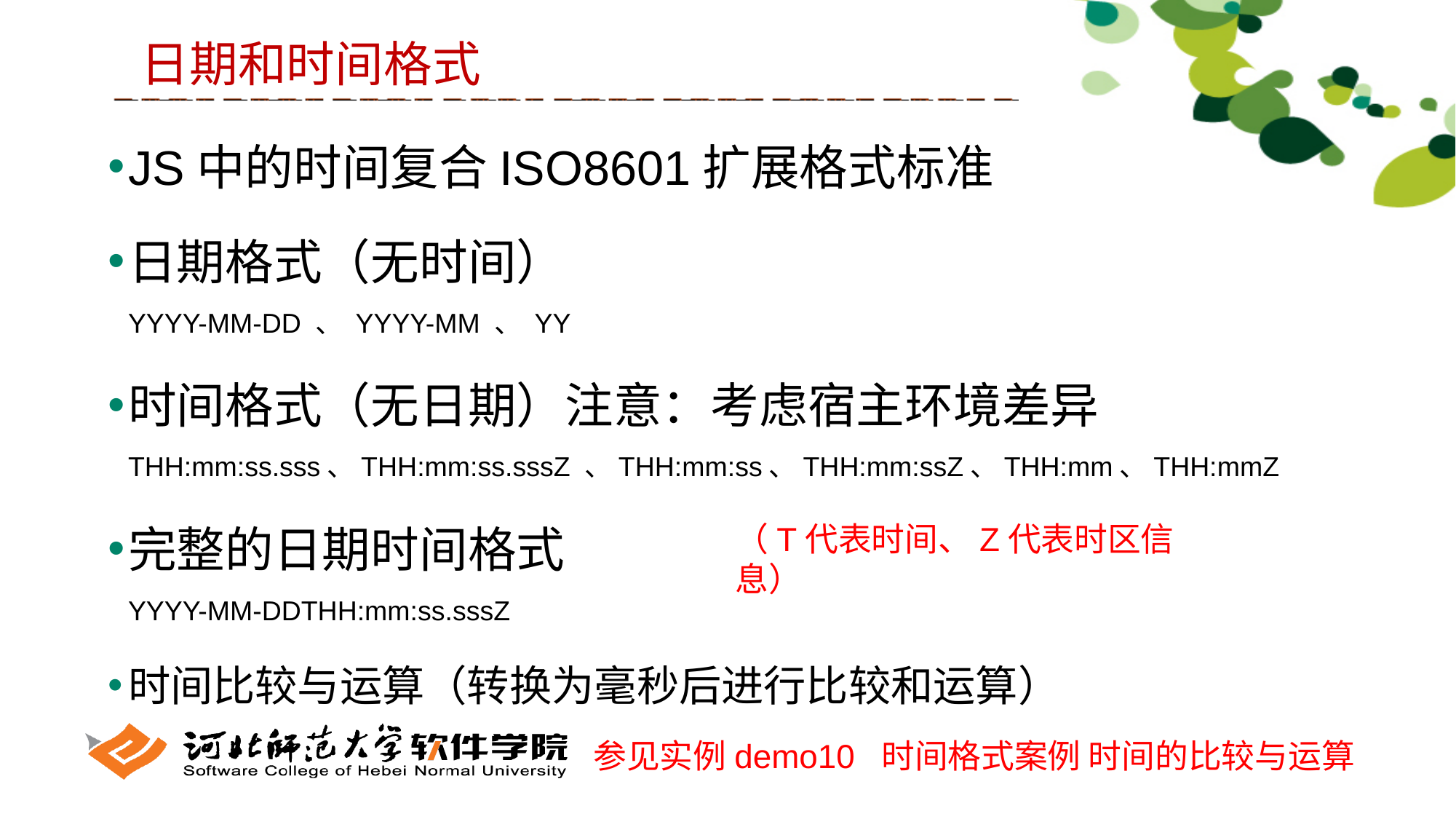

日期和时间格式
JS中的时间复合ISO8601扩展格式标准
日期格式（无时间）
YYYY-MM-DD 、 YYYY-MM 、 YY
时间格式（无日期）注意：考虑宿主环境差异
THH:mm:ss.sss、THH:mm:ss.sssZ 、THH:mm:ss、THH:mm:ssZ、THH:mm、THH:mmZ
完整的日期时间格式
YYYY-MM-DDTHH:mm:ss.sssZ
时间比较与运算（转换为毫秒后进行比较和运算）

（T代表时间、Z代表时区信息）
参见实例demo10  时间格式案例 时间的比较与运算